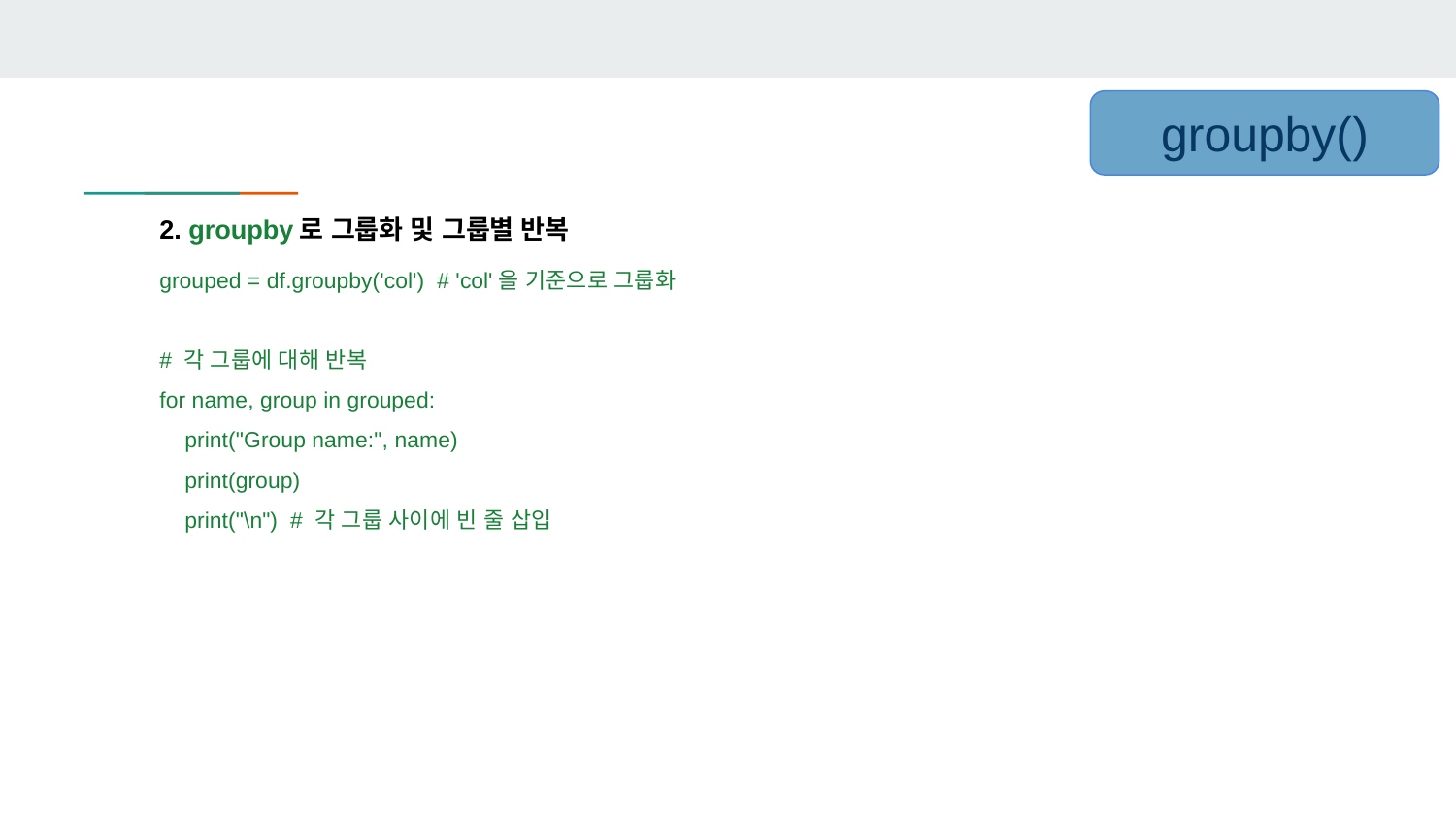

groupby()
2. groupby로 그룹화 및 그룹별 반복
grouped = df.groupby('col')  # 'col'을 기준으로 그룹화

# 각 그룹에 대해 반복
for name, group in grouped:
    print("Group name:", name)
    print(group)
    print("\n")  # 각 그룹 사이에 빈 줄 삽입